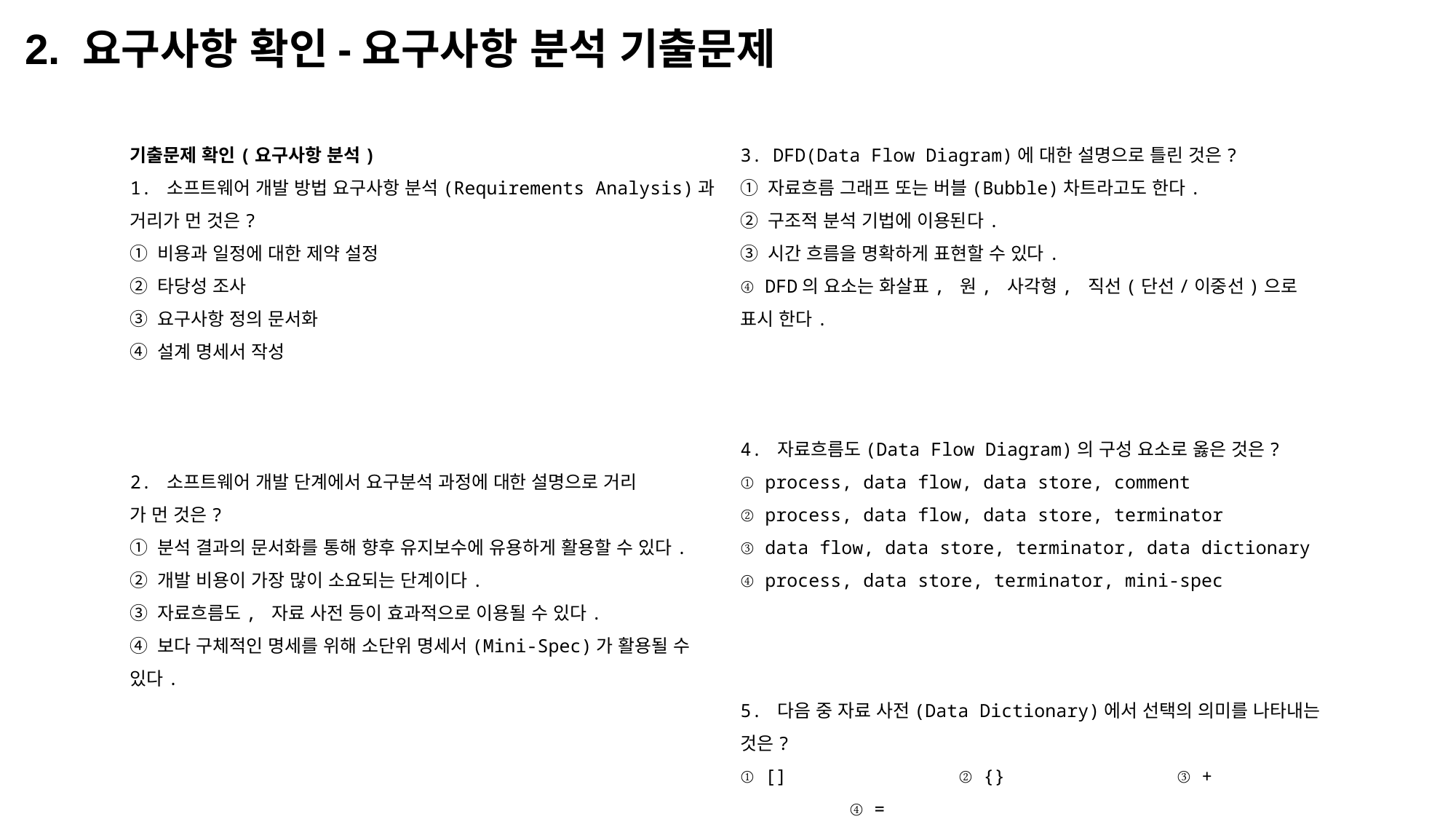

2. 요구사항 확인-요구사항 분석 기출문제
기출문제 확인(요구사항 분석)
1. 소프트웨어 개발 방법 요구사항 분석(Requirements Analysis)과 거리가 먼 것은?
① 비용과 일정에 대한 제약 설정
② 타당성 조사
③ 요구사항 정의 문서화
④ 설계 명세서 작성

2. 소프트웨어 개발 단계에서 요구분석 과정에 대한 설명으로 거리
가 먼 것은?
① 분석 결과의 문서화를 통해 향후 유지보수에 유용하게 활용할 수 있다.
② 개발 비용이 가장 많이 소요되는 단계이다.
③ 자료흐름도, 자료 사전 등이 효과적으로 이용될 수 있다.
④ 보다 구체적인 명세를 위해 소단위 명세서(Mini-Spec)가 활용될 수 있다.
3. DFD(Data Flow Diagram)에 대한 설명으로 틀린 것은?
① 자료흐름 그래프 또는 버블(Bubble)차트라고도 한다.
② 구조적 분석 기법에 이용된다.
③ 시간 흐름을 명확하게 표현할 수 있다.
④ DFD의 요소는 화살표, 원, 사각형, 직선(단선/이중선)으로 표시 한다.

4. 자료흐름도(Data Flow Diagram)의 구성 요소로 옳은 것은?
① process, data flow, data store, comment
② process, data flow, data store, terminator
③ data flow, data store, terminator, data dictionary
④ process, data store, terminator, mini-spec

5. 다음 중 자료 사전(Data Dictionary)에서 선택의 의미를 나타내는
것은?
① []		② {}		③ +		④ =